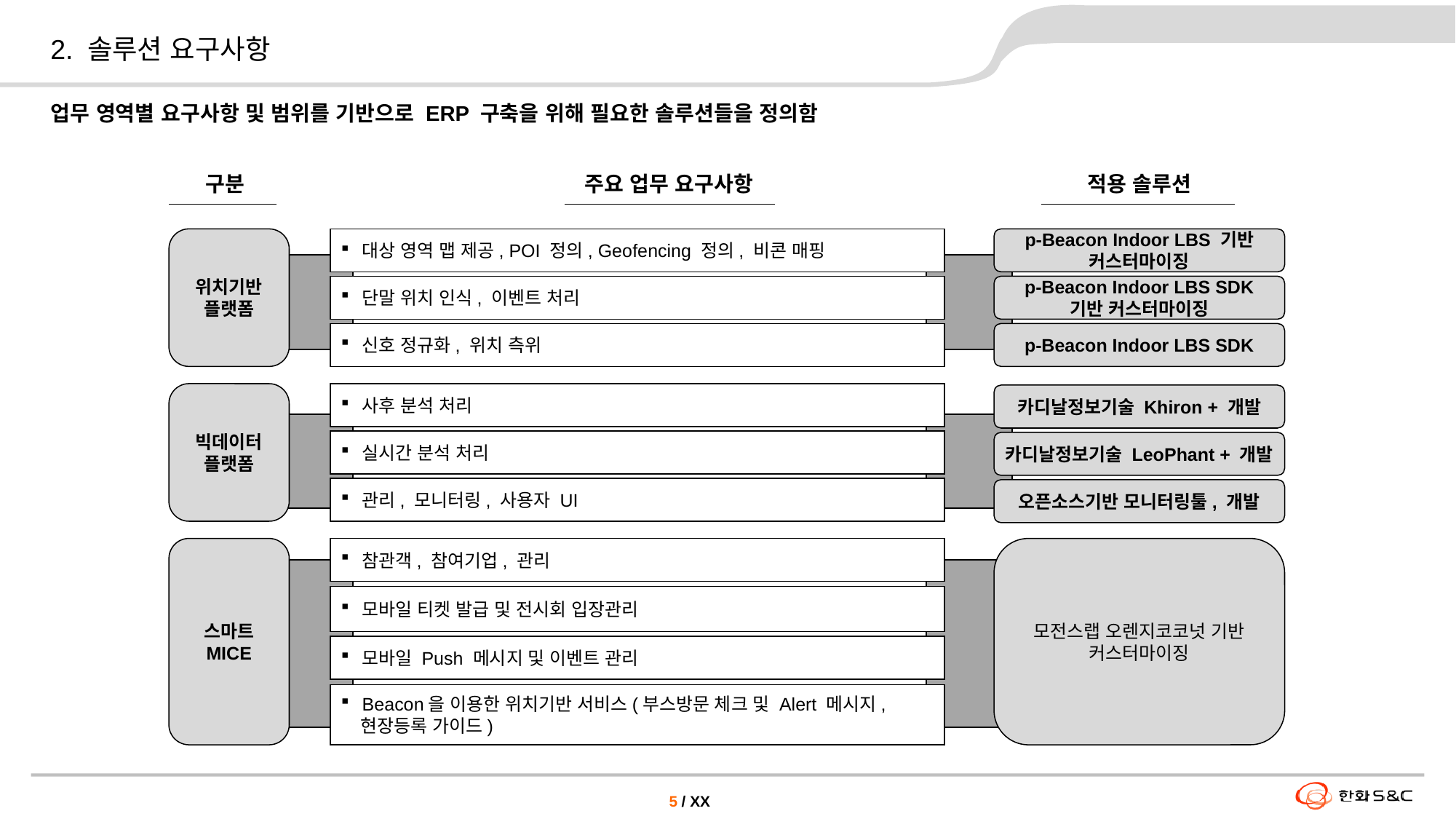

# 2. 솔루션 요구사항

업무 영역별 요구사항 및 범위를 기반으로 ERP 구축을 위해 필요한 솔루션들을 정의함
구분
적용 솔루션
주요 업무 요구사항
대상 영역 맵 제공, POI 정의, Geofencing 정의, 비콘 매핑
위치기반 플랫폼
p-Beacon Indoor LBS 기반 커스터마이징

p-Beacon Indoor LBS SDK 기반 커스터마이징
단말 위치 인식, 이벤트 처리
p-Beacon Indoor LBS SDK
신호 정규화, 위치 측위
빅데이터 플랫폼
사후 분석 처리
카디날정보기술 Khiron + 개발

실시간 분석 처리
카디날정보기술 LeoPhant + 개발
관리, 모니터링, 사용자 UI
오픈소스기반 모니터링툴, 개발
스마트 MICE
참관객, 참여기업, 관리
모전스랩 오렌지코코넛 기반 커스터마이징

모바일 티켓 발급 및 전시회 입장관리
모바일 Push 메시지 및 이벤트 관리
Beacon을 이용한 위치기반 서비스(부스방문 체크 및 Alert 메시지,
   현장등록 가이드)